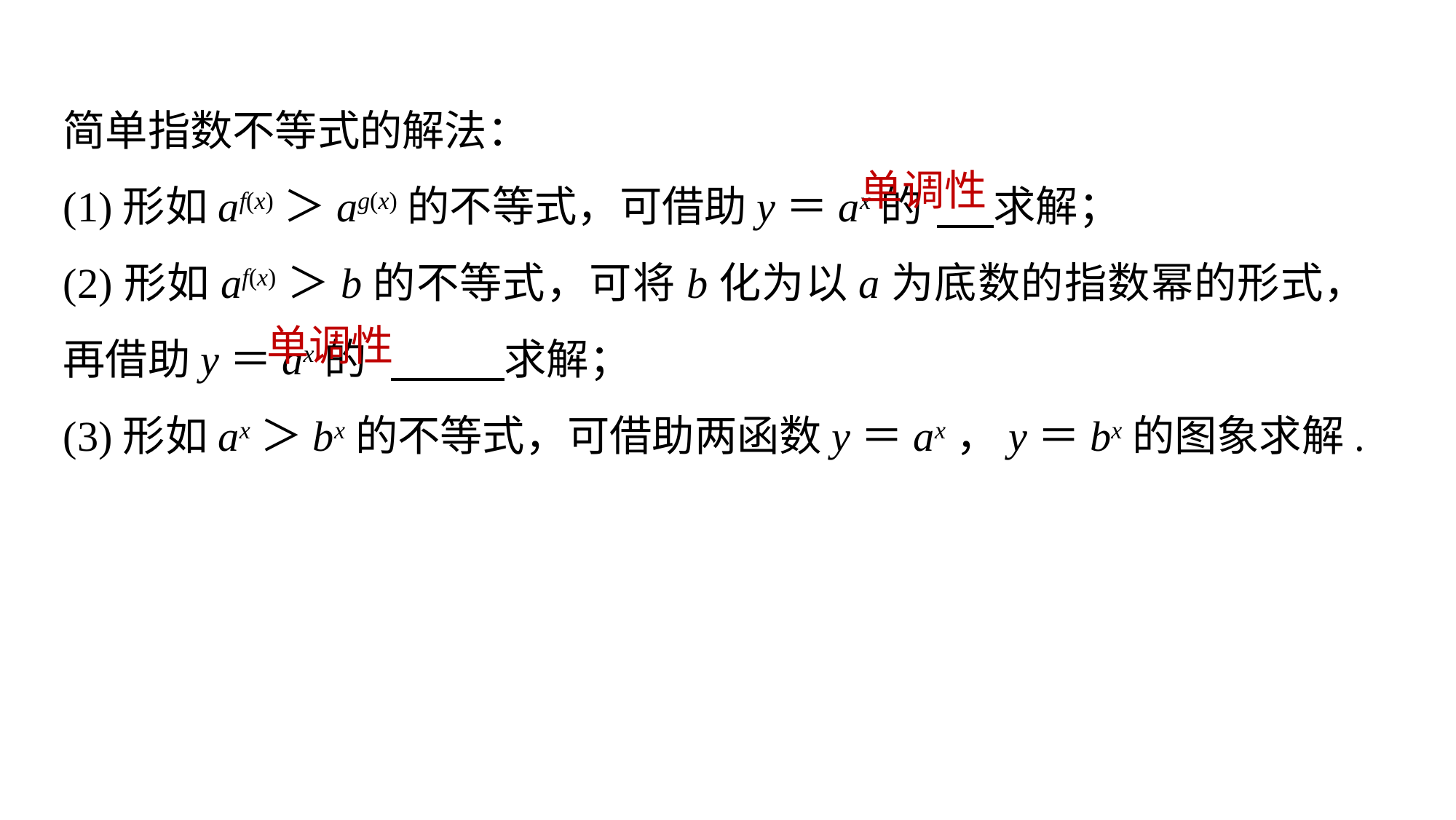

简单指数不等式的解法：
(1)形如af(x)＞ag(x)的不等式，可借助y＝ax的	      求解；
(2)形如af(x)＞b的不等式，可将b化为以a为底数的指数幂的形式，再借助y＝ax的	            求解；
(3)形如ax＞bx的不等式，可借助两函数y＝ax，y＝bx的图象求解.
单调性
单调性